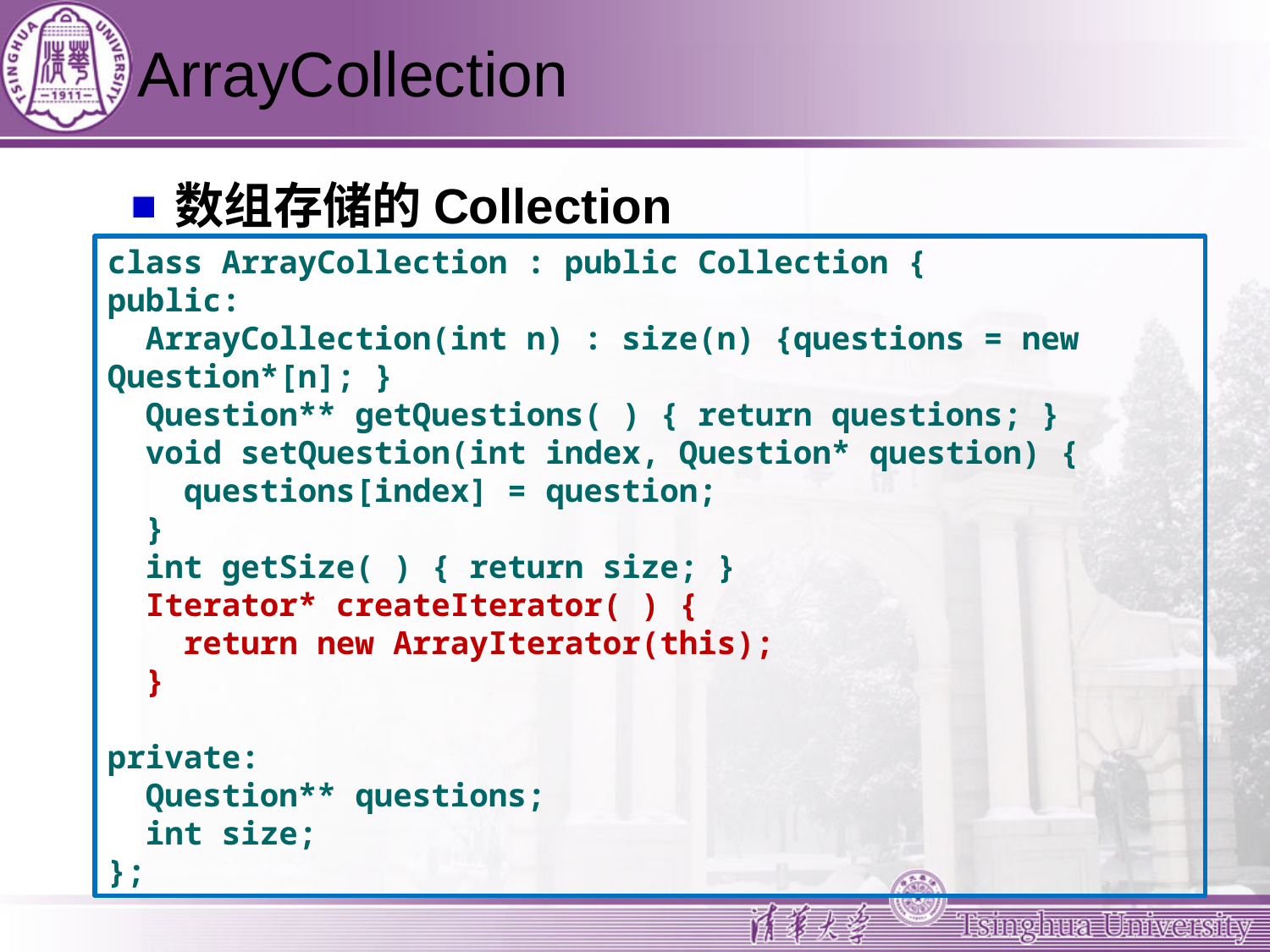

# ArrayCollection
数组存储的Collection
class ArrayCollection : public Collection {
public:
  ArrayCollection(int n) : size(n) {questions = new Question*[n]; }
  Question** getQuestions( ) { return questions; }
  void setQuestion(int index, Question* question) {
    questions[index] = question;
  }
  int getSize( ) { return size; }
  Iterator* createIterator( ) {
    return new ArrayIterator(this);
  }

private:
  Question** questions;
  int size;
};